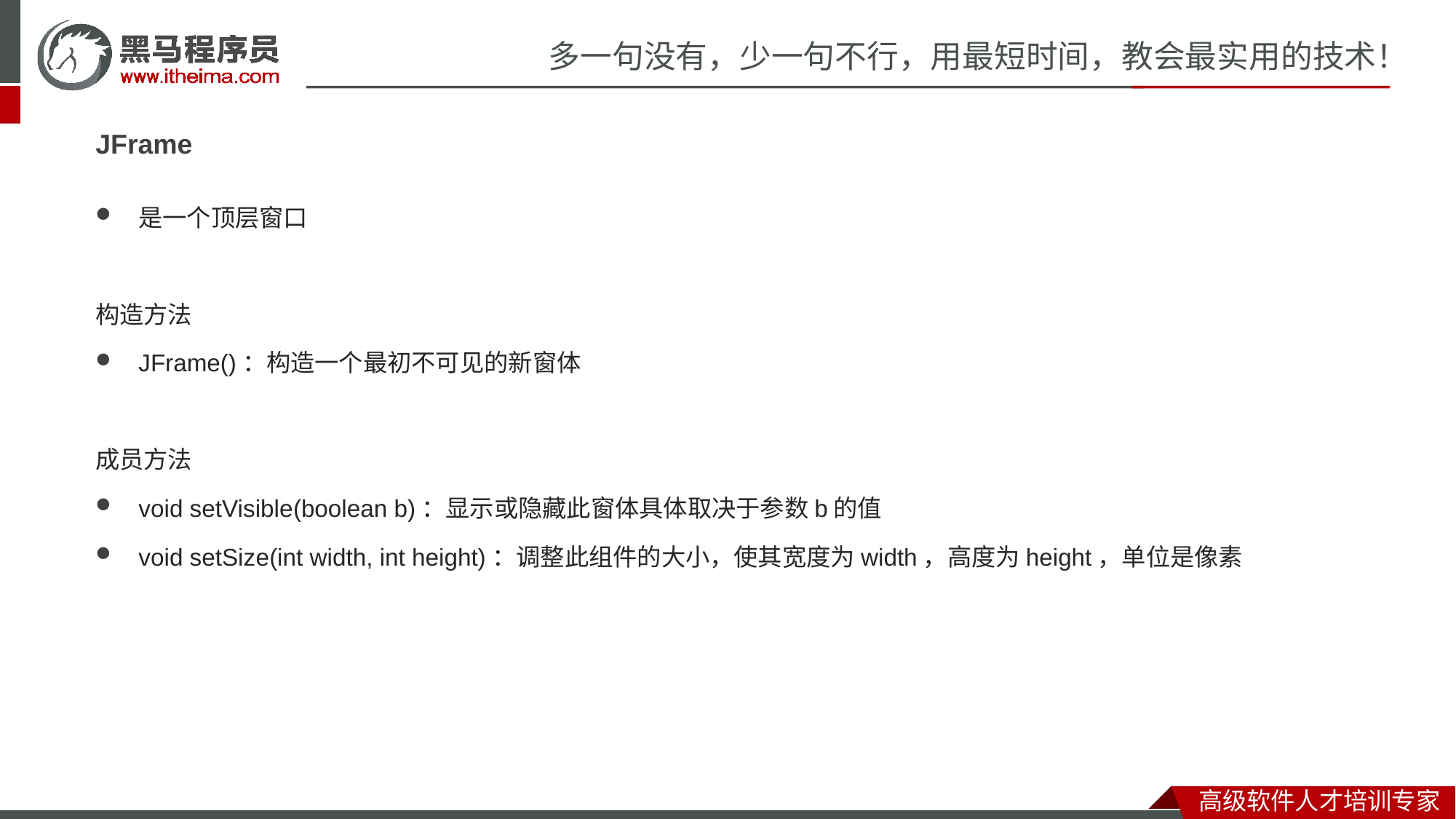

JFrame
是一个顶层窗口

构造方法
JFrame()：构造一个最初不可见的新窗体

成员方法
void setVisible​(boolean b)：显示或隐藏此窗体具体取决于参数b的值
void setSize​(int width, int height)：调整此组件的大小，使其宽度为width，高度为height，单位是像素